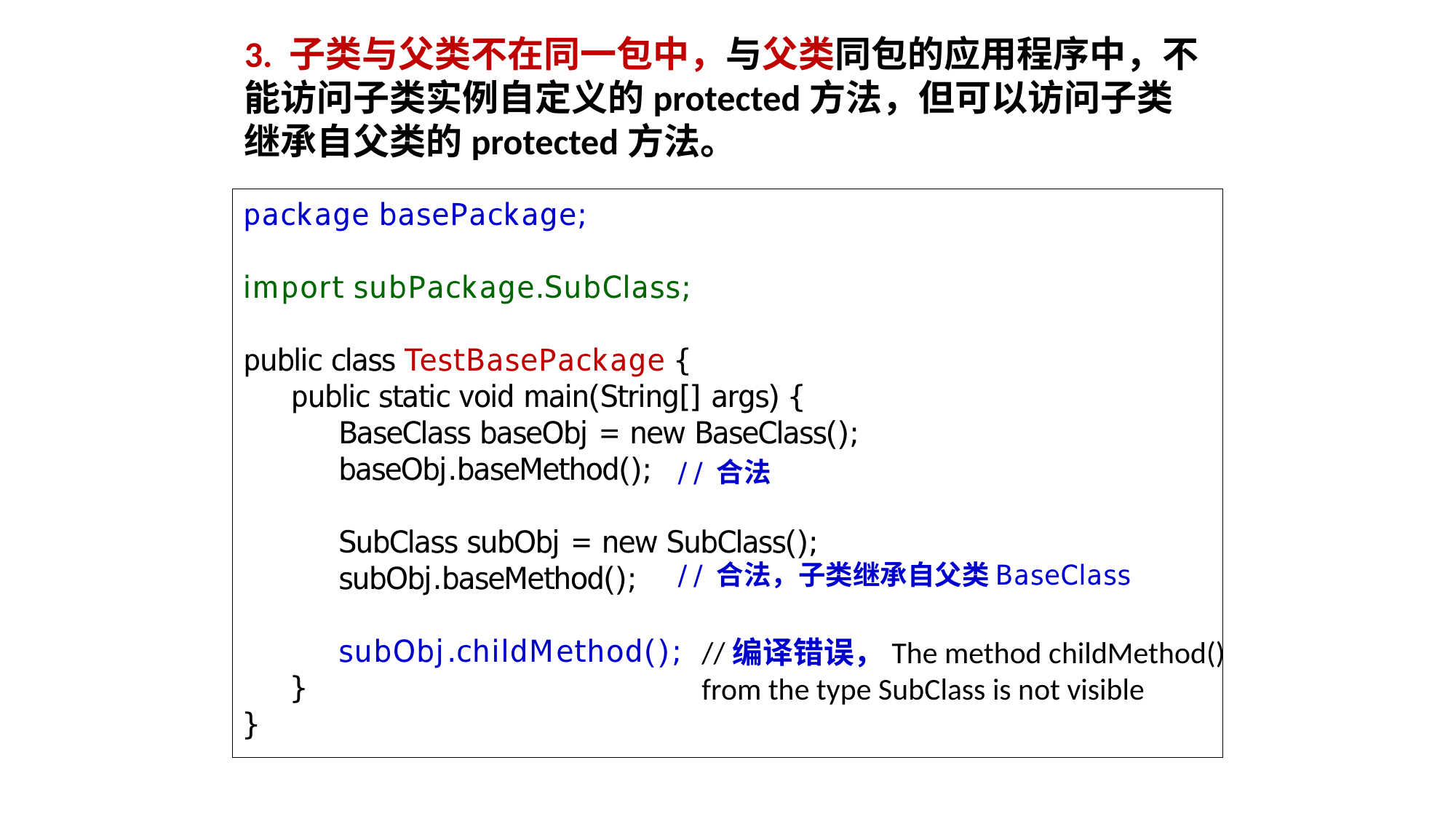

# 3. 子类与父类不在同一包中，与父类同包的应用程序中，不能访问子类实例自定义的protected方法，但可以访问子类继承自父类的protected方法。
package basePackage;

import subPackage.SubClass;

public class TestBasePackage {
public static void main(String[] args) {
BaseClass baseObj = new BaseClass();
baseObj.baseMethod();

SubClass subObj = new SubClass();
subObj.baseMethod();

subObj.childMethod();
}
}
//合法
//合法，子类继承自父类BaseClass
//编译错误，The method childMethod() from the type SubClass is not visible
21